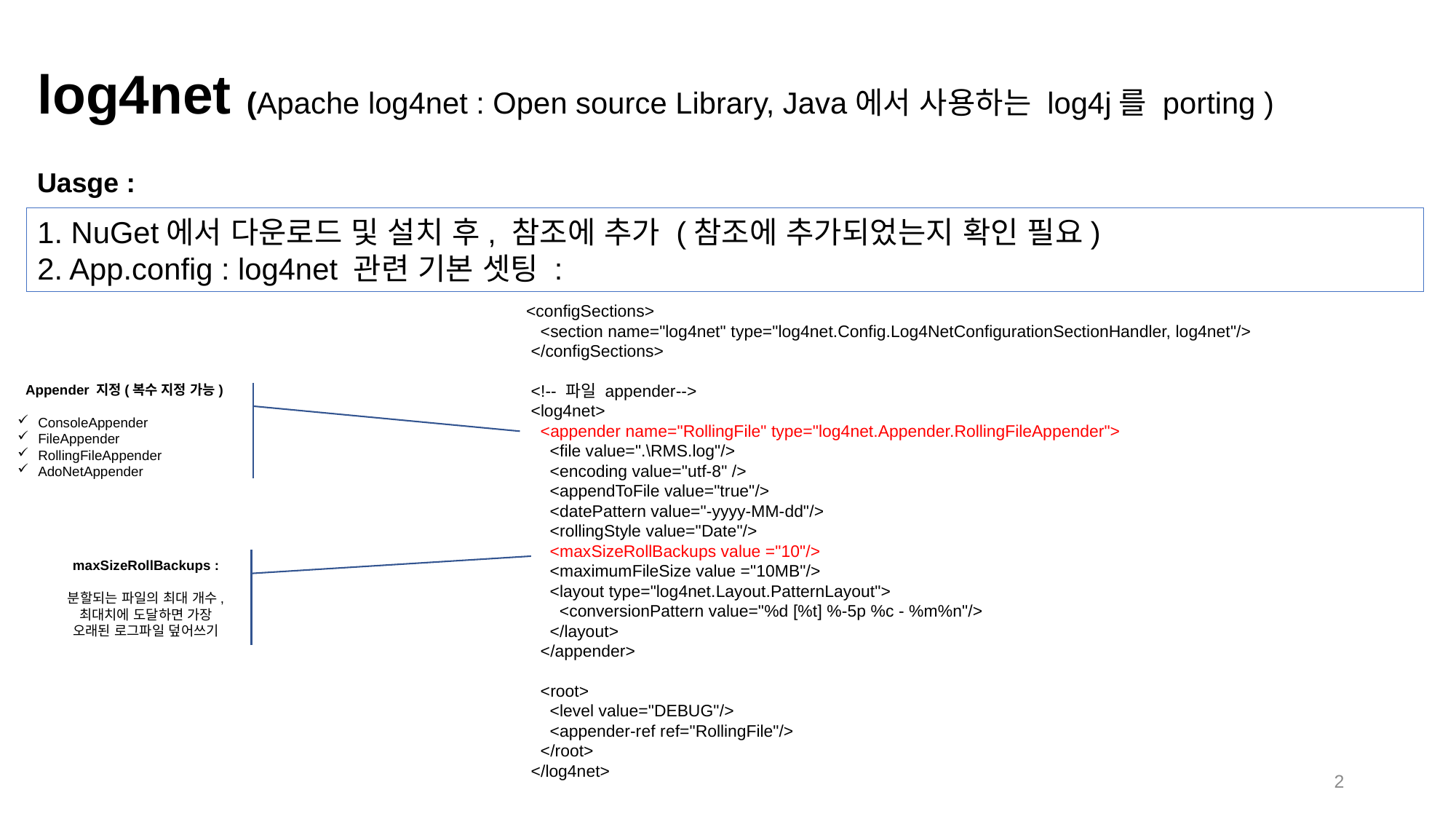

# log4net (Apache log4net : Open source Library, Java에서 사용하는 log4j를 porting )
Uasge :
1. NuGet에서 다운로드 및 설치 후, 참조에 추가 (참조에 추가되었는지 확인 필요)
2. App.config : log4net 관련 기본 셋팅 :
 <configSections>
    <section name="log4net" type="log4net.Config.Log4NetConfigurationSectionHandler, log4net"/>
  </configSections>

  <!-- 파일 appender-->
  <log4net>
    <appender name="RollingFile" type="log4net.Appender.RollingFileAppender">
      <file value=".\RMS.log"/>
      <encoding value="utf-8" />
      <appendToFile value="true"/>
      <datePattern value="-yyyy-MM-dd"/>
      <rollingStyle value="Date"/>
      <maxSizeRollBackups value ="10"/>
      <maximumFileSize value ="10MB"/>
      <layout type="log4net.Layout.PatternLayout">
        <conversionPattern value="%d [%t] %-5p %c - %m%n"/>
      </layout>
    </appender>

    <root>
      <level value="DEBUG"/>
      <appender-ref ref="RollingFile"/>
    </root>
  </log4net>

Appender 지정(복수 지정 가능)

ConsoleAppender
FileAppender
RollingFileAppender
AdoNetAppender
maxSizeRollBackups :

분할되는 파일의 최대 개수, 최대치에 도달하면 가장 오래된 로그파일 덮어쓰기
2